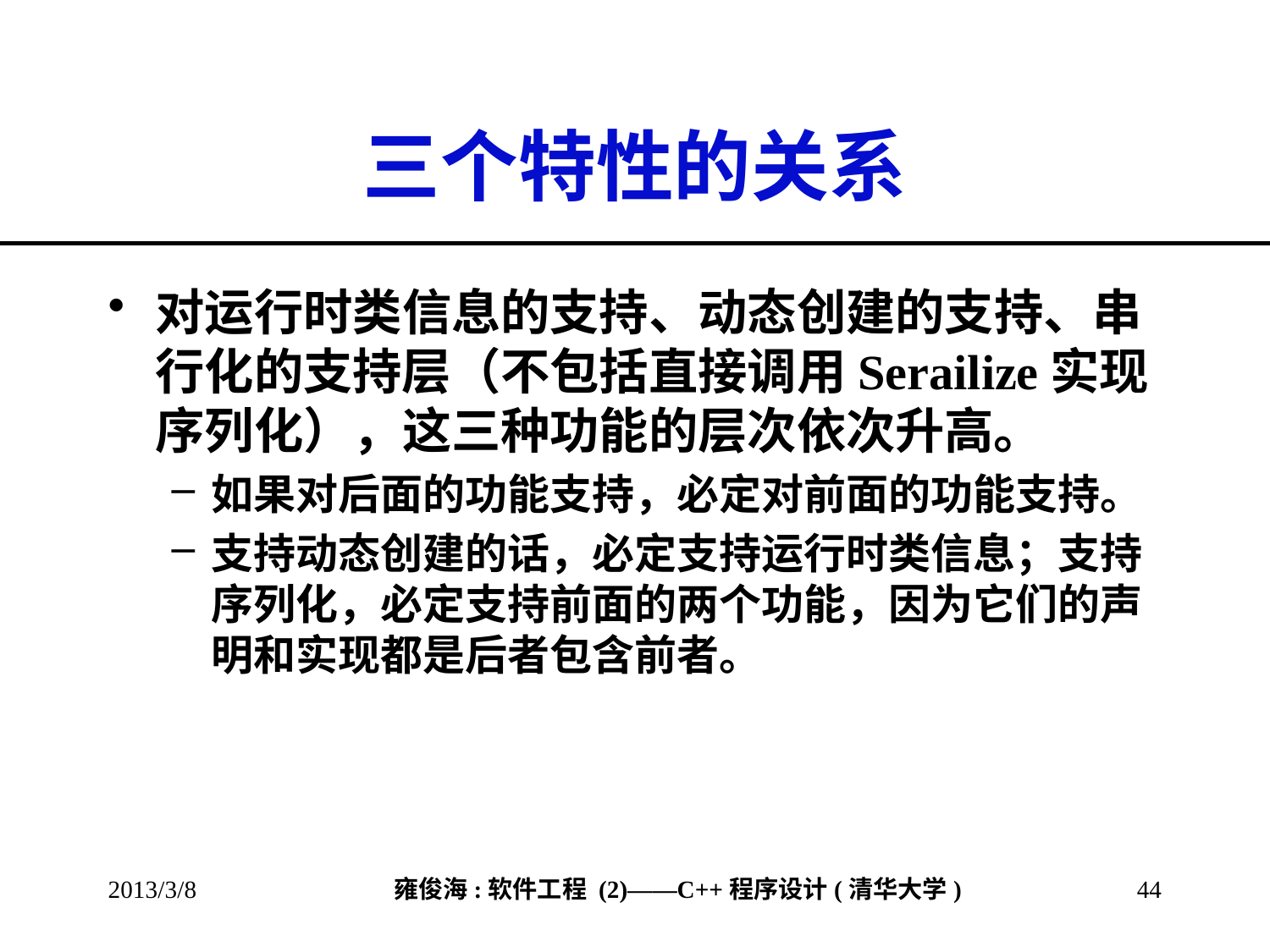

# 三个特性的关系
对运行时类信息的支持、动态创建的支持、串行化的支持层（不包括直接调用Serailize实现序列化），这三种功能的层次依次升高。
如果对后面的功能支持，必定对前面的功能支持。
支持动态创建的话，必定支持运行时类信息；支持序列化，必定支持前面的两个功能，因为它们的声明和实现都是后者包含前者。
2013/3/8
44